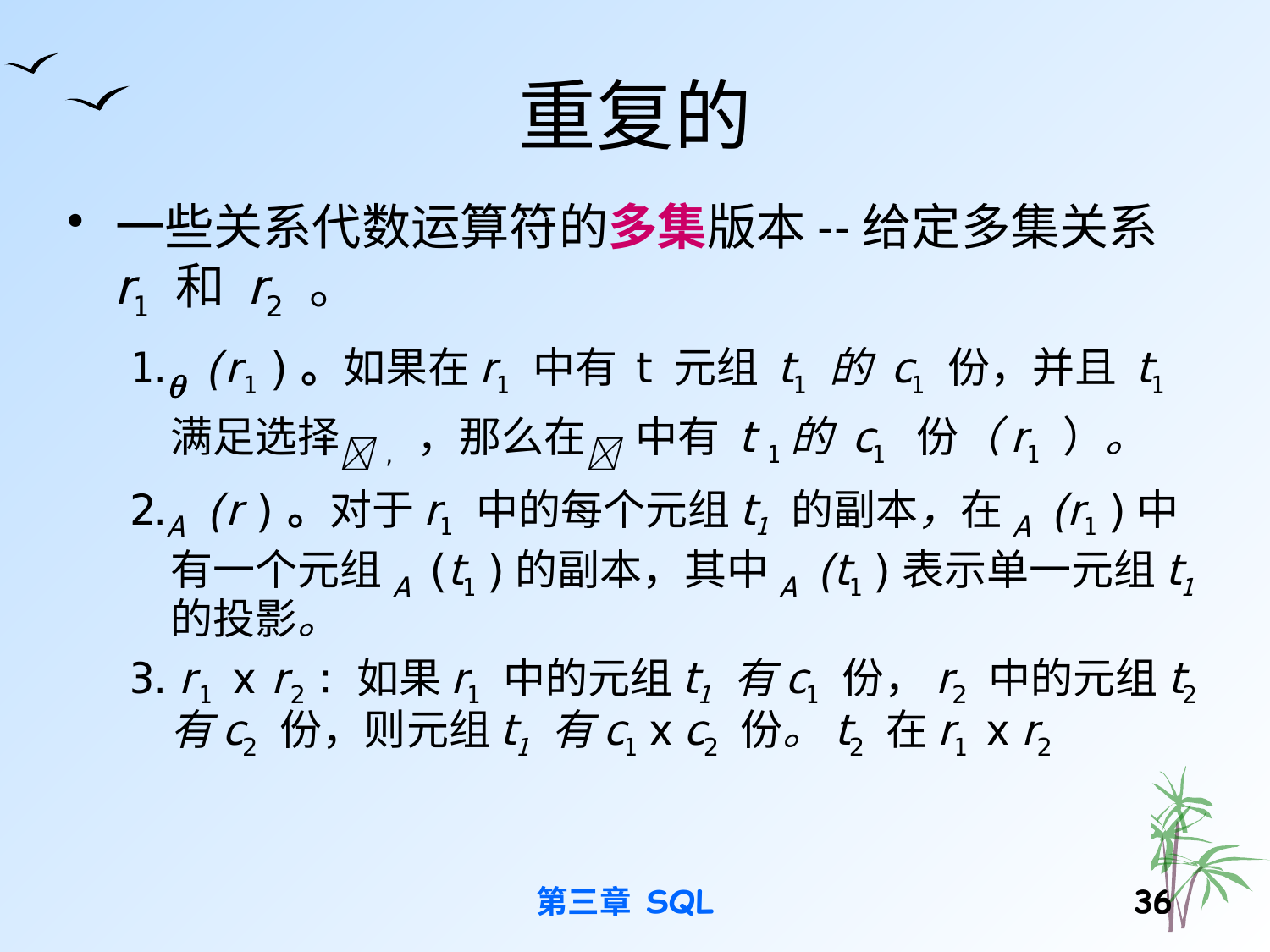

# 重复的
一些关系代数运算符的多集版本--给定多集关系r1 和 r2 。
1.θ  (r1 )。如果在r1 中有 t 元组 t1 的 c1 份，并且 t1 满足选择θ, ，那么在θ  中有 t 1的 c1  份（r1 ）。
2.A  (r )。对于r1 中的每个元组t1 的副本，在A  (r1 )中有一个元组A  (t1 )的副本，其中A  (t1 )表示单一元组t1 的投影。
3. r1  x r2 : 如果r1 中的元组t1 有c1 份，r2 中的元组t2 有c2 份，则元组t1 有c1 x c2 份。t2 在r1  x r2
第三章 SQL
36